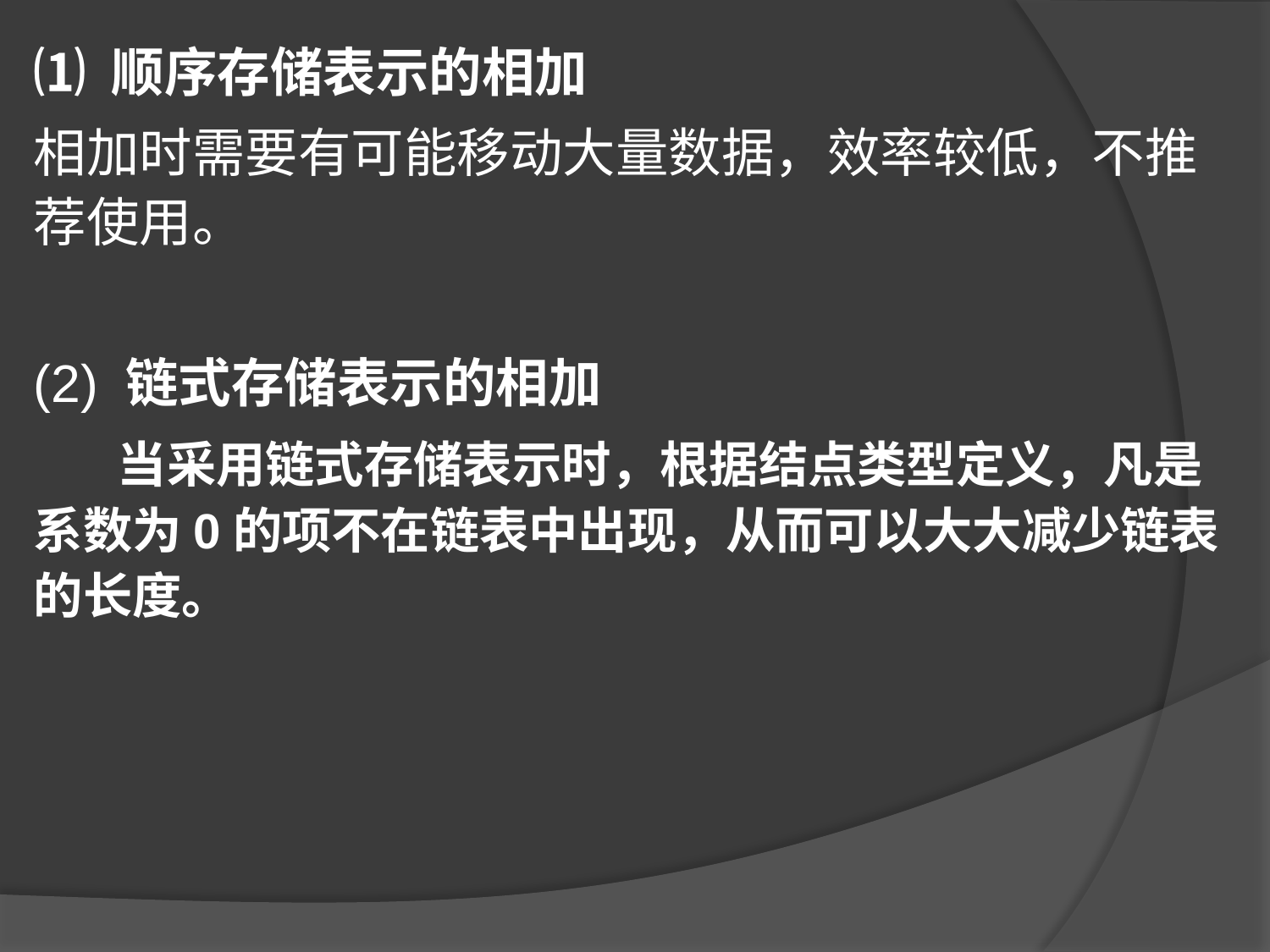

# ⑴ 顺序存储表示的相加
相加时需要有可能移动大量数据，效率较低，不推荐使用。

(2) 链式存储表示的相加
      当采用链式存储表示时，根据结点类型定义，凡是系数为0的项不在链表中出现，从而可以大大减少链表的长度。